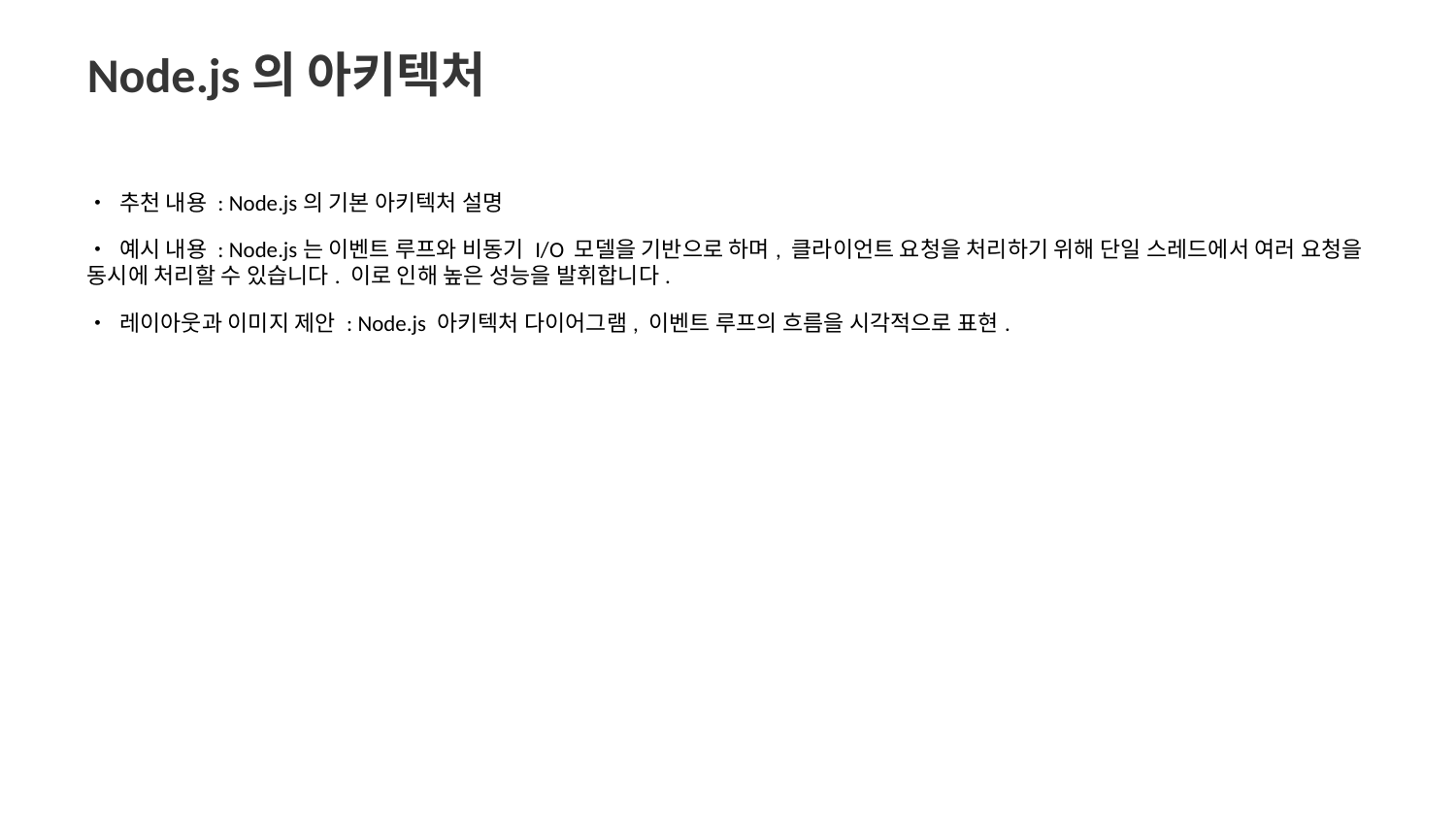

Node.js의 아키텍처
• 추천 내용 : Node.js의 기본 아키텍처 설명
• 예시 내용 : Node.js는 이벤트 루프와 비동기 I/O 모델을 기반으로 하며, 클라이언트 요청을 처리하기 위해 단일 스레드에서 여러 요청을 동시에 처리할 수 있습니다. 이로 인해 높은 성능을 발휘합니다.
• 레이아웃과 이미지 제안 : Node.js 아키텍처 다이어그램, 이벤트 루프의 흐름을 시각적으로 표현.